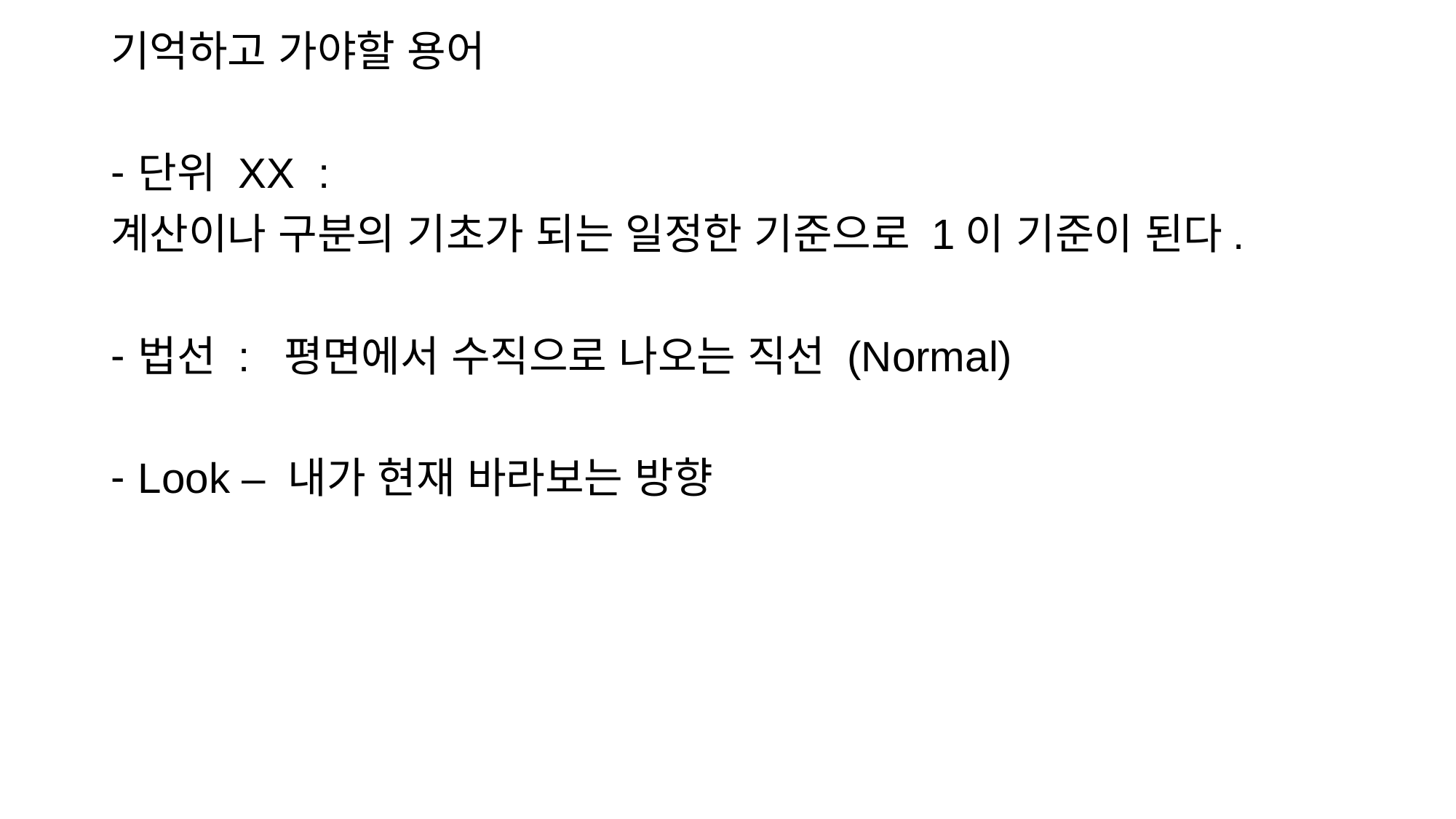

기억하고 가야할 용어

단위 XX  :
계산이나 구분의 기초가 되는 일정한 기준으로 1이 기준이 된다.

법선 :  평면에서 수직으로 나오는 직선 (Normal)

Look – 내가 현재 바라보는 방향